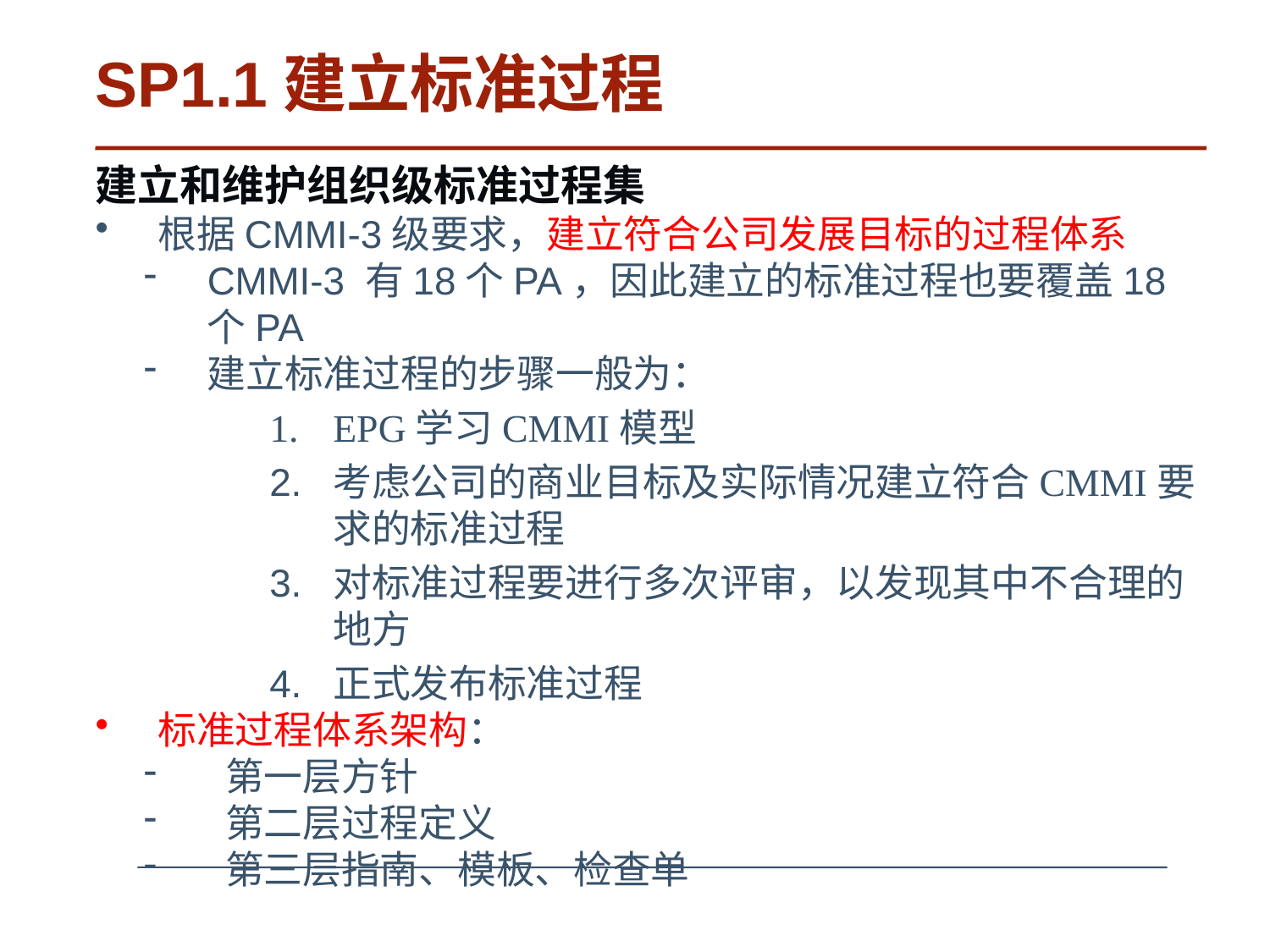

# SP1.1建立标准过程
建立和维护组织级标准过程集
根据CMMI-3级要求，建立符合公司发展目标的过程体系
CMMI-3 有18个PA，因此建立的标准过程也要覆盖18个PA
建立标准过程的步骤一般为：
EPG学习CMMI模型
考虑公司的商业目标及实际情况建立符合CMMI要求的标准过程
对标准过程要进行多次评审，以发现其中不合理的地方
正式发布标准过程
标准过程体系架构：
 第一层方针
 第二层过程定义
 第三层指南、模板、检查单